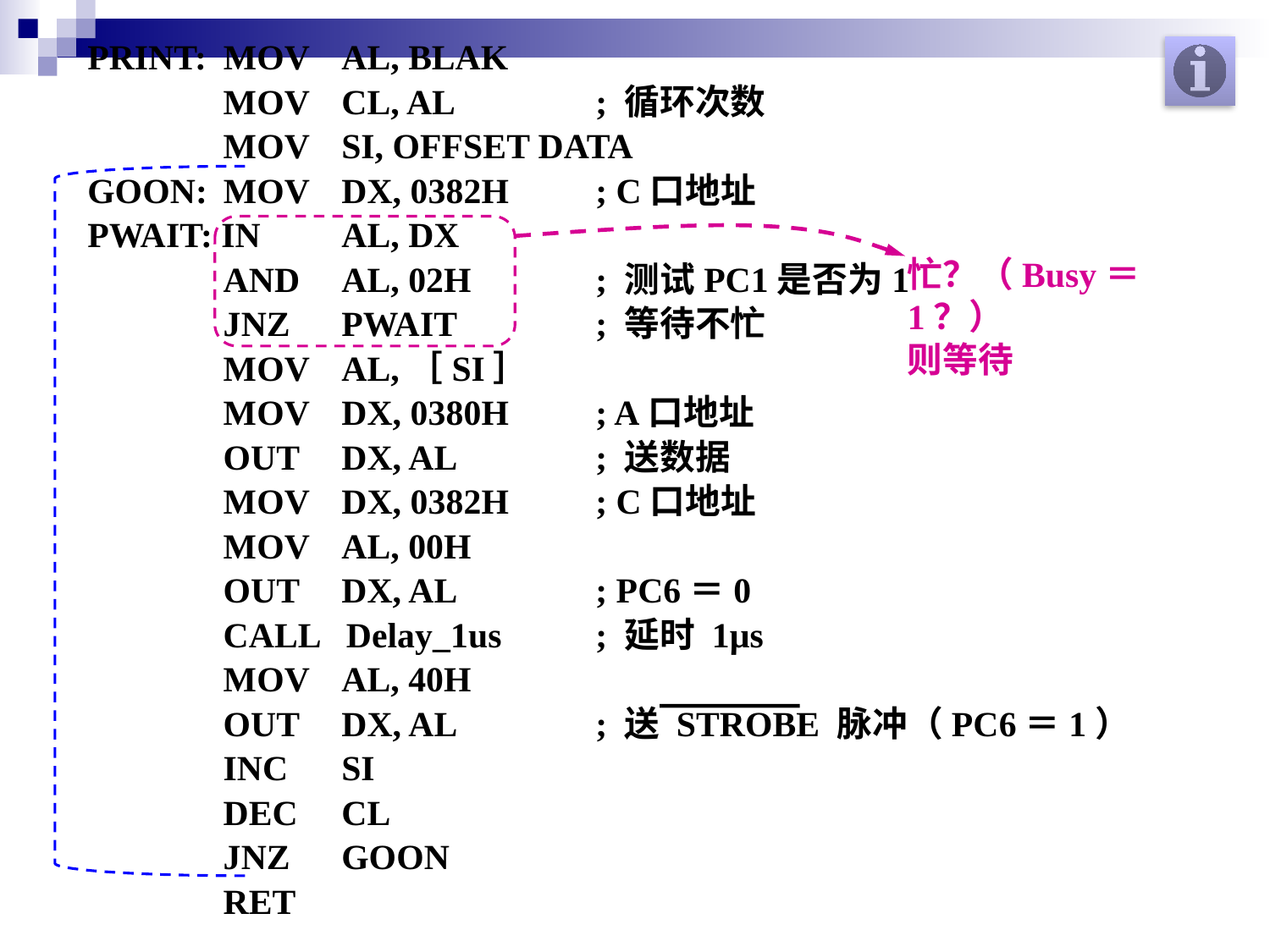

PRINT:	 MOV	AL, BLAK
	 MOV	CL, AL		; 循环次数
	 MOV	SI, OFFSET DATA
GOON:	 MOV	DX, 0382H	; C口地址
PWAIT: IN	AL, DX
	 AND	AL, 02H	; 测试PC1是否为1
	 JNZ	PWAIT		; 等待不忙
	 MOV	AL,［SI］
	 MOV	DX, 0380H	; A口地址
	 OUT	DX, AL		; 送数据
	 MOV	DX, 0382H	; C口地址
	 MOV	AL, 00H
	 OUT	DX, AL		; PC6＝0
	 CALL   Delay_1us	; 延时 1μs
	 MOV	AL, 40H
	 OUT	DX, AL		; 送 STROBE 脉冲（PC6＝1）
	 INC	SI
	 DEC	CL
	 JNZ	GOON
	 RET

忙？（Busy＝1？）
则等待